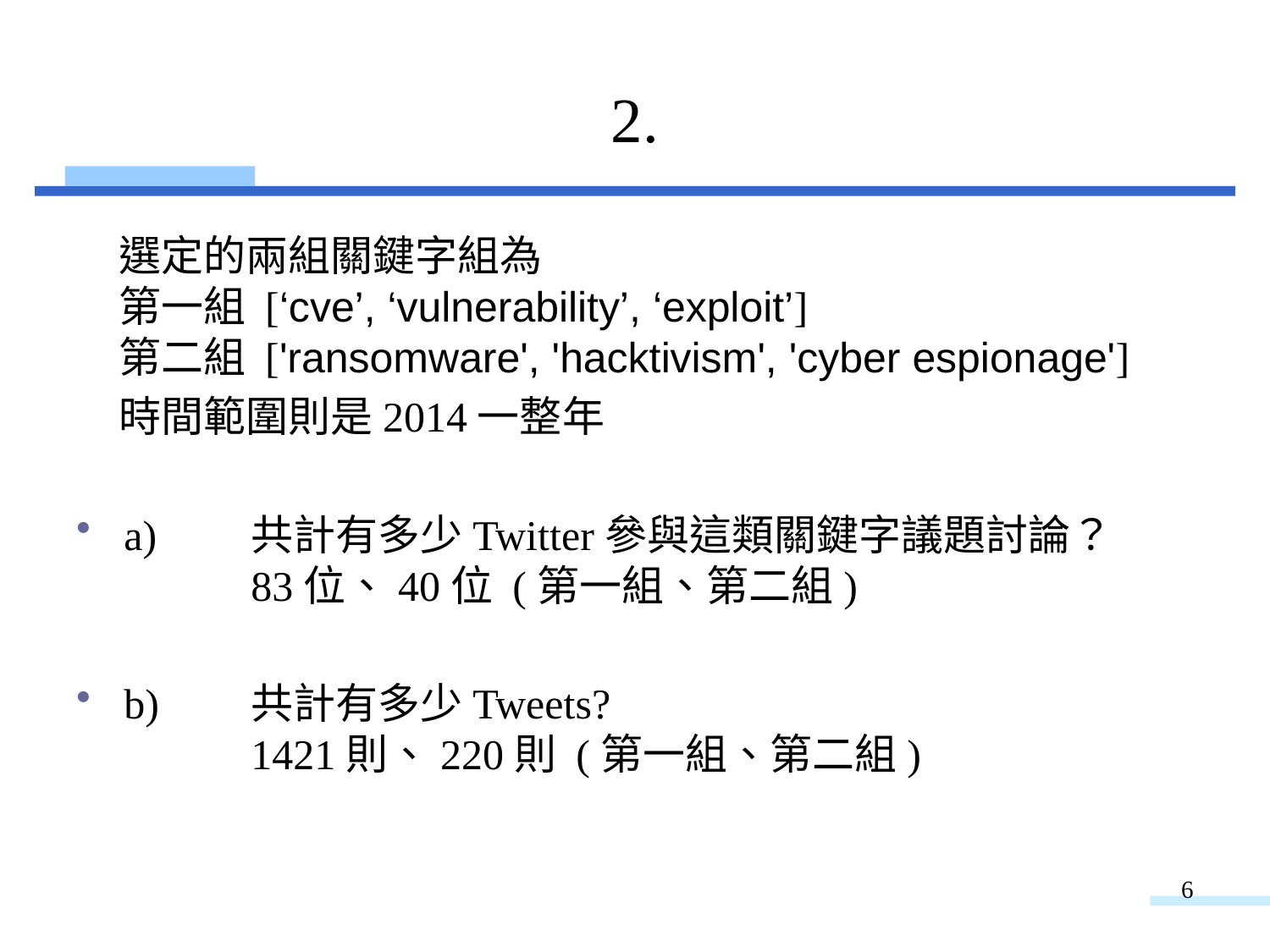

# 2.
　選定的兩組關鍵字組為
　第一組 [‘cve’, ‘vulnerability’, ‘exploit’]
　第二組 ['ransomware', 'hacktivism', 'cyber espionage']
　時間範圍則是2014一整年

a)	共計有多少Twitter參與這類關鍵字議題討論？
	83位、40位 (第一組、第二組)

b)	共計有多少Tweets?
	1421則、220則 (第一組、第二組)
6